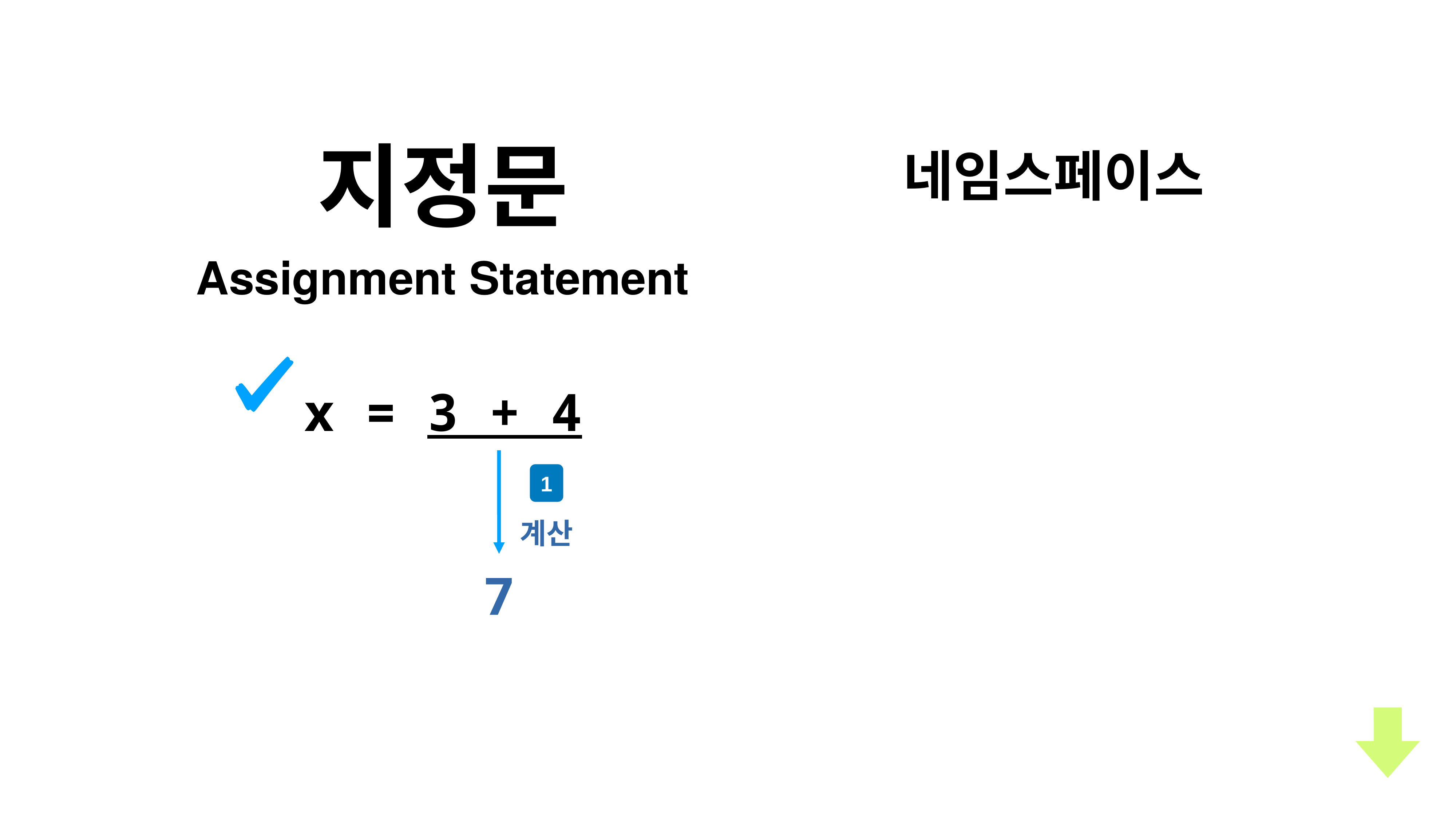

지정문
네임스페이스
Assignment Statement

x = 3 + 4

1
계산
7